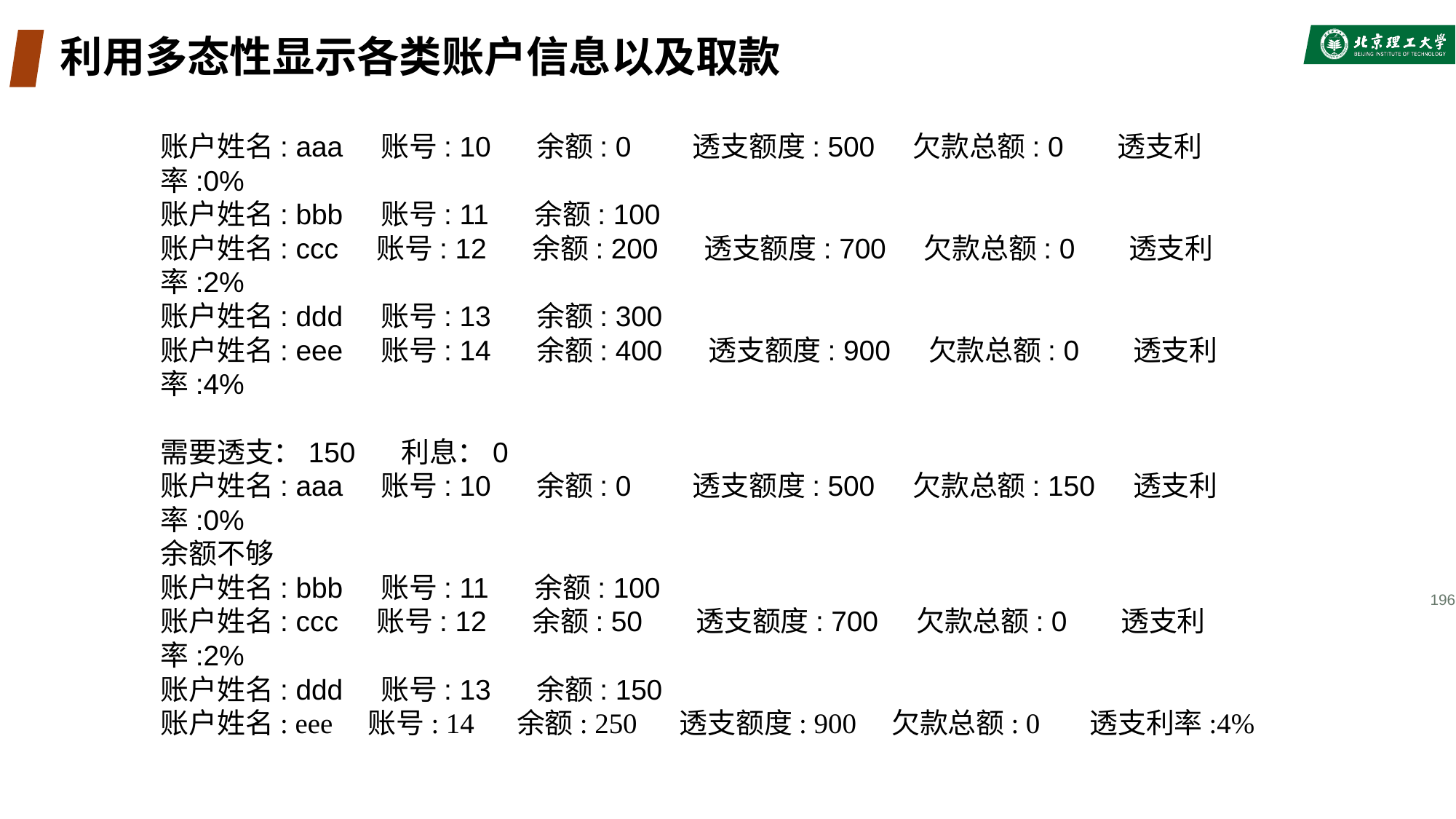

# 利用多态性显示各类账户信息以及取款
账户姓名: aaa    账号: 10     余额: 0       透支额度: 500    欠款总额: 0      透支利率:0%
账户姓名: bbb    账号: 11     余额: 100
账户姓名: ccc    账号: 12     余额: 200     透支额度: 700    欠款总额: 0      透支利率:2%
账户姓名: ddd    账号: 13     余额: 300
账户姓名: eee    账号: 14     余额: 400     透支额度: 900    欠款总额: 0      透支利率:4%

需要透支：150     利息：0
账户姓名: aaa    账号: 10     余额: 0       透支额度: 500    欠款总额: 150    透支利率:0%
余额不够
账户姓名: bbb    账号: 11     余额: 100
账户姓名: ccc    账号: 12     余额: 50      透支额度: 700    欠款总额: 0      透支利率:2%
账户姓名: ddd    账号: 13     余额: 150
账户姓名: eee    账号: 14     余额: 250     透支额度: 900    欠款总额: 0      透支利率:4%
196